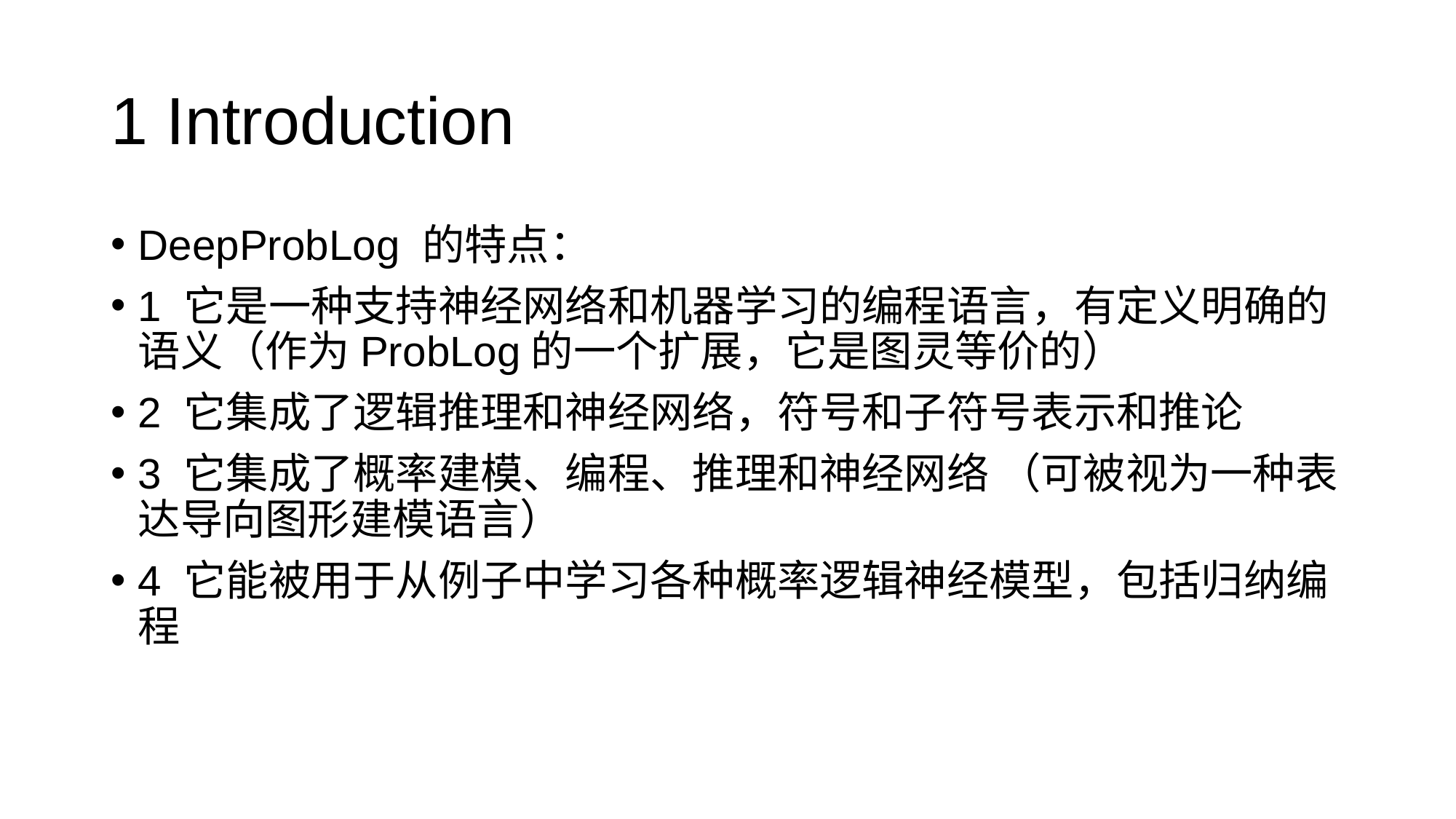

# 1 Introduction
DeepProbLog 的特点：
1 它是一种支持神经网络和机器学习的编程语言，有定义明确的语义（作为ProbLog的一个扩展，它是图灵等价的）
2 它集成了逻辑推理和神经网络，符号和子符号表示和推论
3 它集成了概率建模、编程、推理和神经网络 （可被视为一种表达导向图形建模语言）
4 它能被用于从例子中学习各种概率逻辑神经模型，包括归纳编程